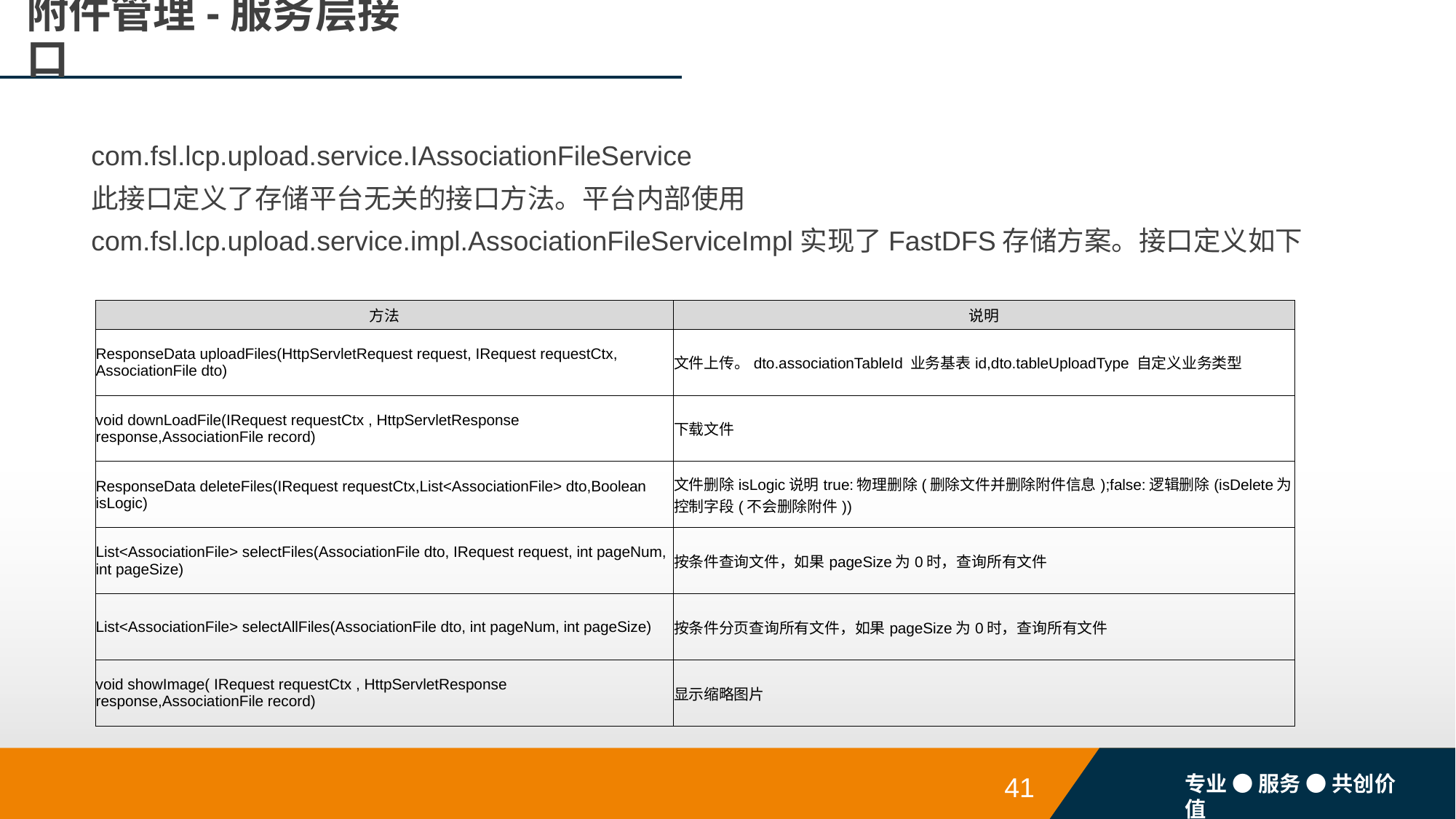

# 附件管理-服务层接口
com.fsl.lcp.upload.service.IAssociationFileService
此接口定义了存储平台无关的接口方法。平台内部使用com.fsl.lcp.upload.service.impl.AssociationFileServiceImpl实现了FastDFS存储方案。接口定义如下
| 方法 | 说明 |
| --- | --- |
| ResponseData uploadFiles(HttpServletRequest request, IRequest requestCtx, AssociationFile dto) | 文件上传。dto.associationTableId 业务基表id,dto.tableUploadType 自定义业务类型 |
| void downLoadFile(IRequest requestCtx , HttpServletResponse response,AssociationFile record) | 下载文件 |
| ResponseData deleteFiles(IRequest requestCtx,List<AssociationFile> dto,Boolean isLogic) | 文件删除isLogic说明true:物理删除(删除文件并删除附件信息);false:逻辑删除(isDelete为控制字段(不会删除附件)) |
| List<AssociationFile> selectFiles(AssociationFile dto, IRequest request, int pageNum, int pageSize) | 按条件查询文件，如果pageSize为0时，查询所有文件 |
| List<AssociationFile> selectAllFiles(AssociationFile dto, int pageNum, int pageSize) | 按条件分页查询所有文件，如果pageSize为0时，查询所有文件 |
| void showImage( IRequest requestCtx , HttpServletResponse response,AssociationFile record) | 显示缩略图片 |